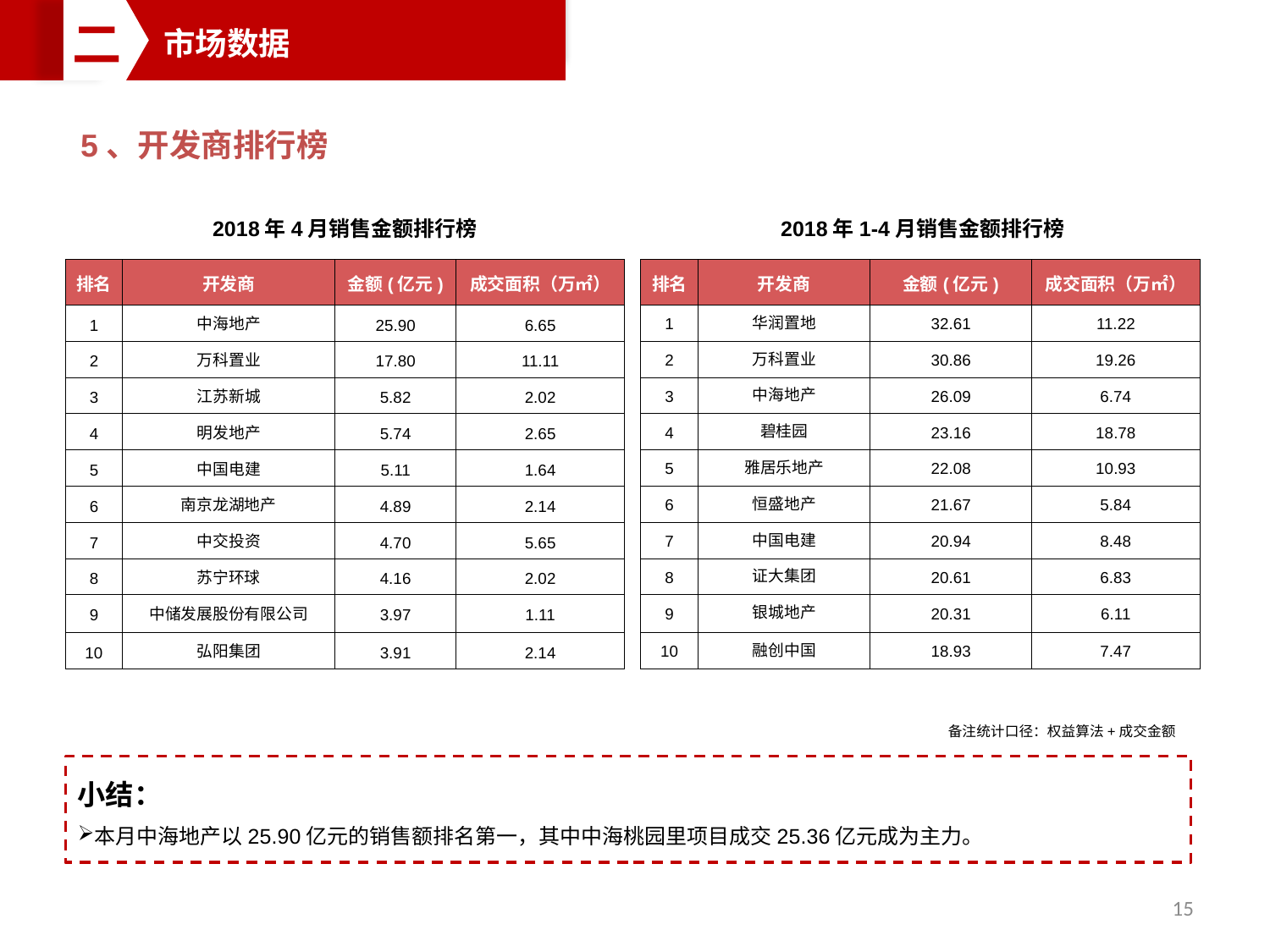

市场数据
二
5、开发商排行榜
2018年4月销售金额排行榜
2018年1-4月销售金额排行榜
| 排名 | 开发商 | 金额(亿元) | 成交面积（万㎡） |
| --- | --- | --- | --- |
| 1 | 中海地产 | 25.90 | 6.65 |
| 2 | 万科置业 | 17.80 | 11.11 |
| 3 | 江苏新城 | 5.82 | 2.02 |
| 4 | 明发地产 | 5.74 | 2.65 |
| 5 | 中国电建 | 5.11 | 1.64 |
| 6 | 南京龙湖地产 | 4.89 | 2.14 |
| 7 | 中交投资 | 4.70 | 5.65 |
| 8 | 苏宁环球 | 4.16 | 2.02 |
| 9 | 中储发展股份有限公司 | 3.97 | 1.11 |
| 10 | 弘阳集团 | 3.91 | 2.14 |
| 排名 | 开发商 | 金额(亿元) | 成交面积（万㎡） |
| --- | --- | --- | --- |
| 1 | 华润置地 | 32.61 | 11.22 |
| 2 | 万科置业 | 30.86 | 19.26 |
| 3 | 中海地产 | 26.09 | 6.74 |
| 4 | 碧桂园 | 23.16 | 18.78 |
| 5 | 雅居乐地产 | 22.08 | 10.93 |
| 6 | 恒盛地产 | 21.67 | 5.84 |
| 7 | 中国电建 | 20.94 | 8.48 |
| 8 | 证大集团 | 20.61 | 6.83 |
| 9 | 银城地产 | 20.31 | 6.11 |
| 10 | 融创中国 | 18.93 | 7.47 |
备注统计口径：权益算法+成交金额
小结：
本月中海地产以25.90亿元的销售额排名第一，其中中海桃园里项目成交25.36亿元成为主力。
15